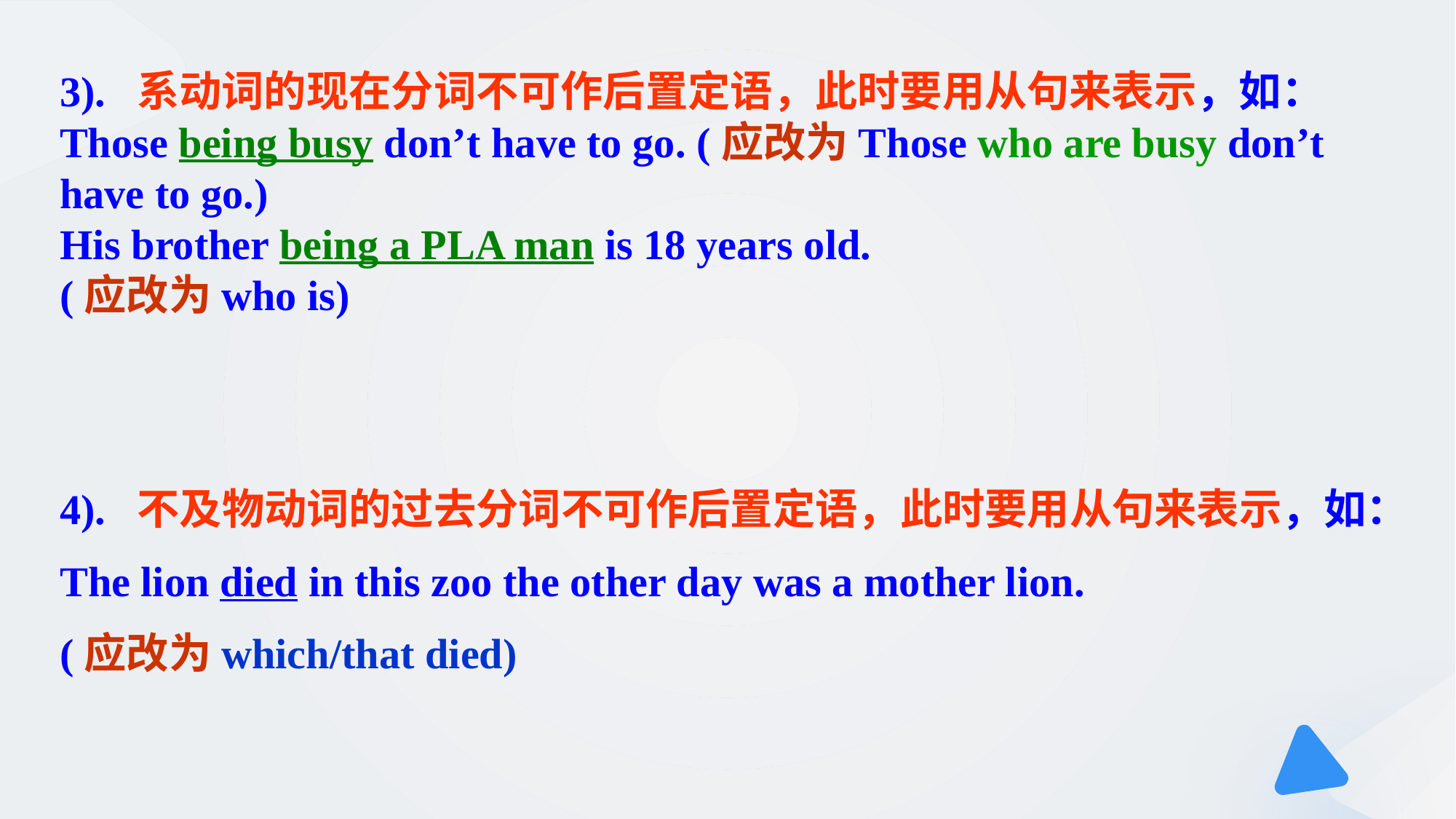

3).  系动词的现在分词不可作后置定语，此时要用从句来表示，如：
Those being busy don’t have to go. (应改为Those who are busy don’t have to go.)
His brother being a PLA man is 18 years old.
(应改为who is)
4).  不及物动词的过去分词不可作后置定语，此时要用从句来表示，如：
The lion died in this zoo the other day was a mother lion.
(应改为which/that died)